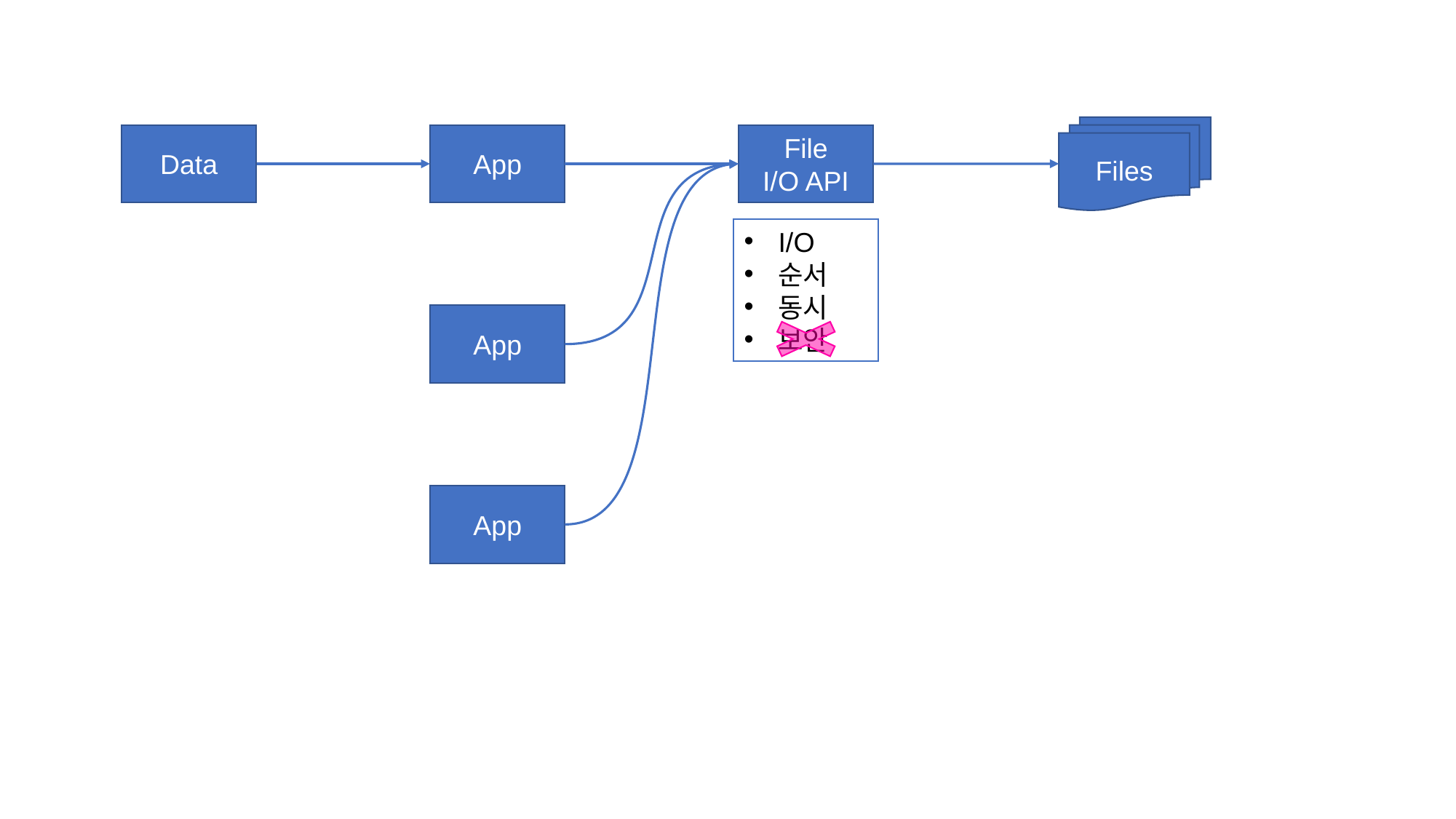

Files
Data
App
File
I/O API
I/O
순서
동시
보안
App

App